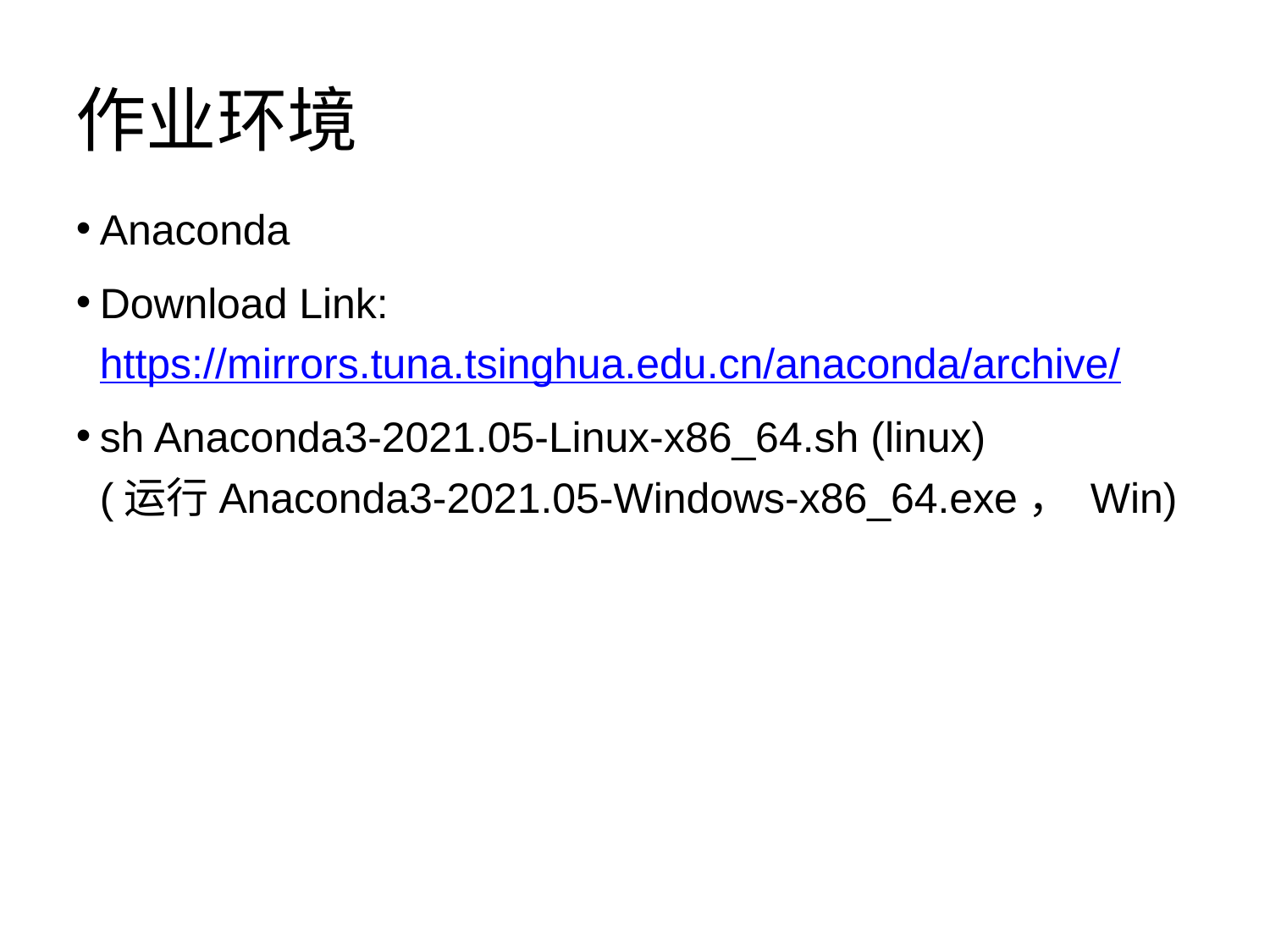

作业环境
Anaconda
Download Link: https://mirrors.tuna.tsinghua.edu.cn/anaconda/archive/
sh Anaconda3-2021.05-Linux-x86_64.sh (linux)
(运行Anaconda3-2021.05-Windows-x86_64.exe， Win)